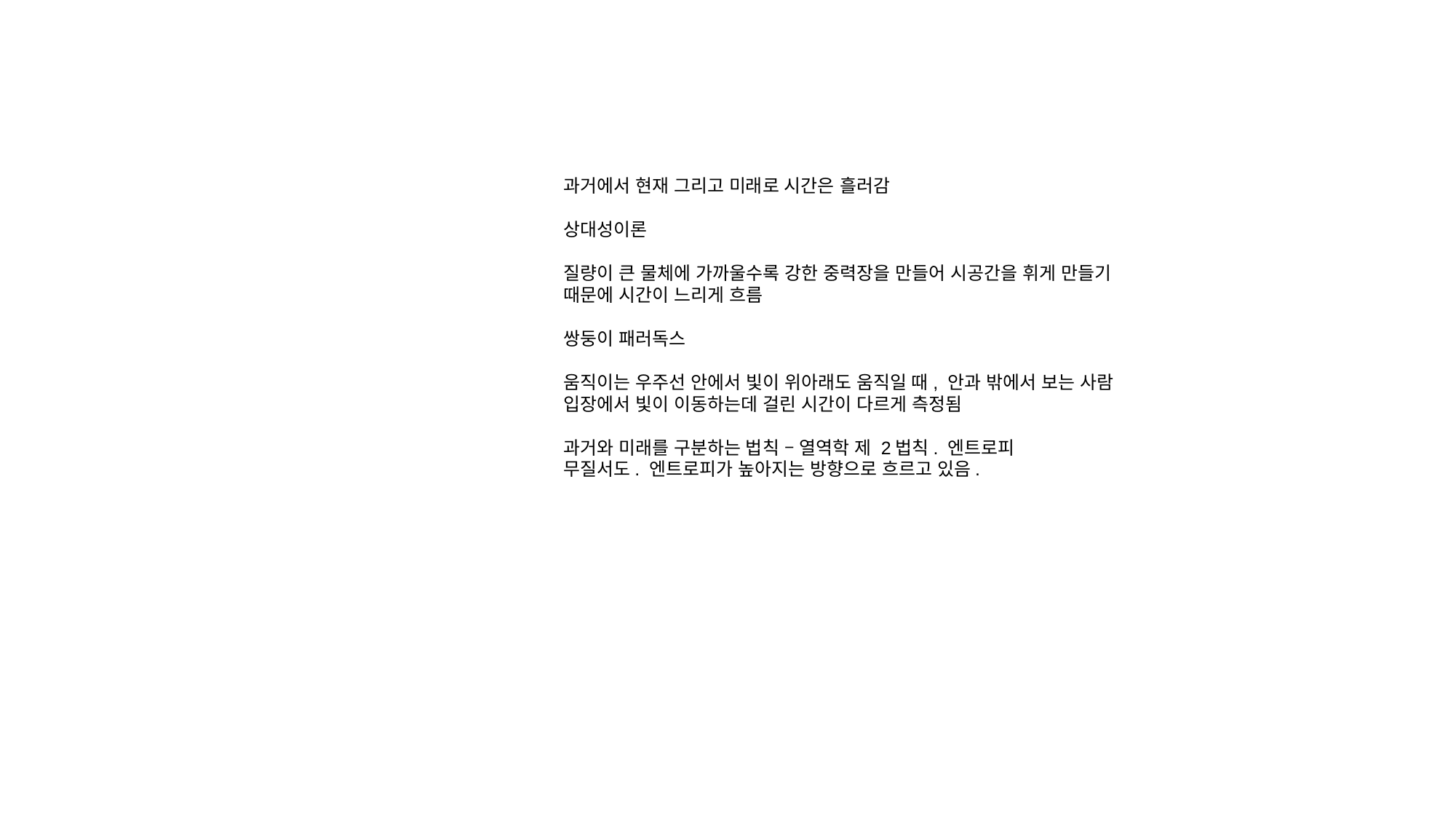

과거에서 현재 그리고 미래로 시간은 흘러감

상대성이론

질량이 큰 물체에 가까울수록 강한 중력장을 만들어 시공간을 휘게 만들기 때문에 시간이 느리게 흐름

쌍둥이 패러독스

움직이는 우주선 안에서 빛이 위아래도 움직일 때, 안과 밖에서 보는 사람 입장에서 빛이 이동하는데 걸린 시간이 다르게 측정됨

과거와 미래를 구분하는 법칙 – 열역학 제 2법칙. 엔트로피
무질서도. 엔트로피가 높아지는 방향으로 흐르고 있음.